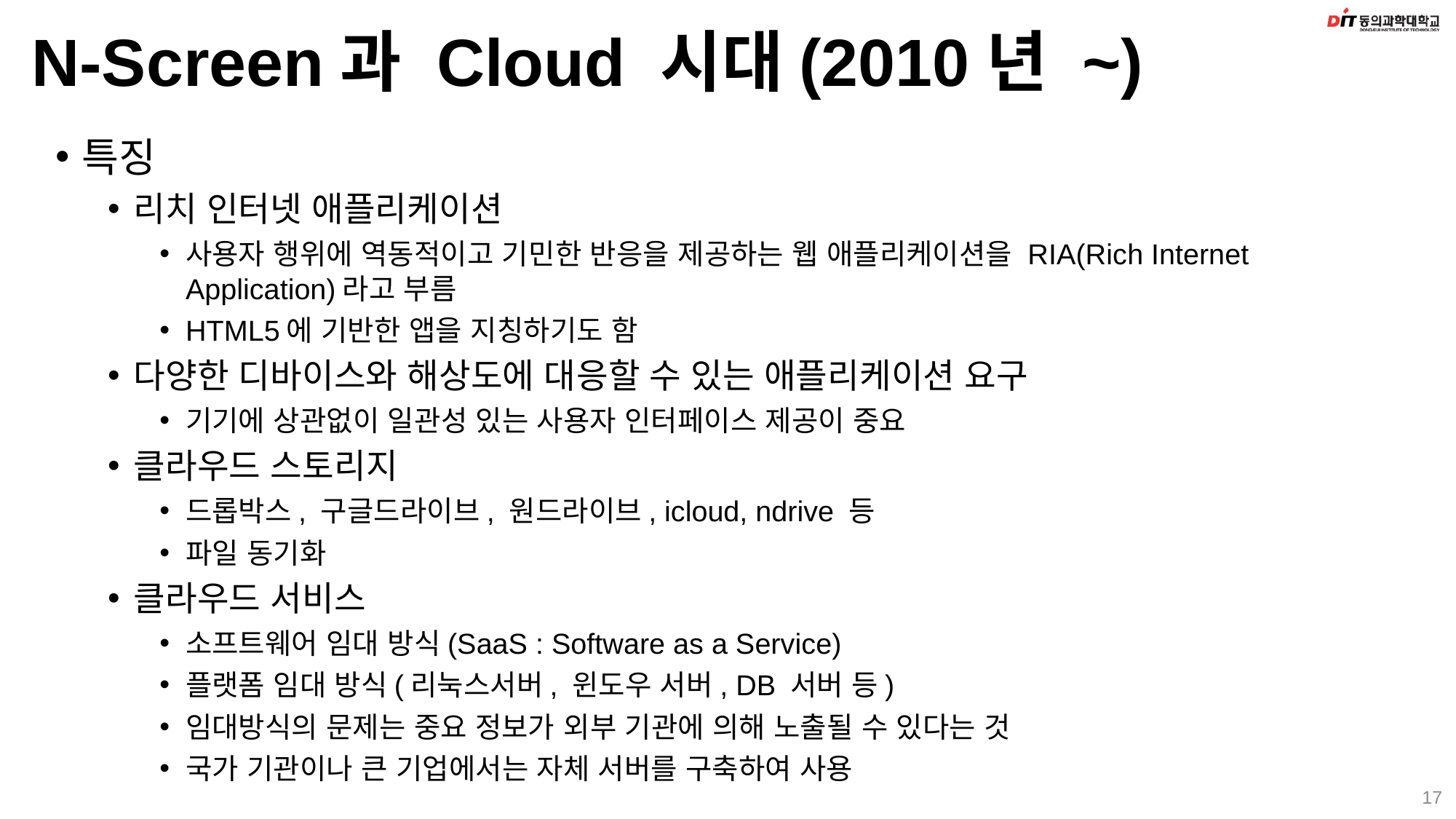

# N-Screen과 Cloud 시대(2010년 ~)
특징
리치 인터넷 애플리케이션
사용자 행위에 역동적이고 기민한 반응을 제공하는 웹 애플리케이션을 RIA(Rich Internet Application)라고 부름
HTML5에 기반한 앱을 지칭하기도 함
다양한 디바이스와 해상도에 대응할 수 있는 애플리케이션 요구
기기에 상관없이 일관성 있는 사용자 인터페이스 제공이 중요
클라우드 스토리지
드롭박스, 구글드라이브, 원드라이브, icloud, ndrive 등
파일 동기화
클라우드 서비스
소프트웨어 임대 방식(SaaS : Software as a Service)
플랫폼 임대 방식(리눅스서버, 윈도우 서버, DB 서버 등)
임대방식의 문제는 중요 정보가 외부 기관에 의해 노출될 수 있다는 것
국가 기관이나 큰 기업에서는 자체 서버를 구축하여 사용

17